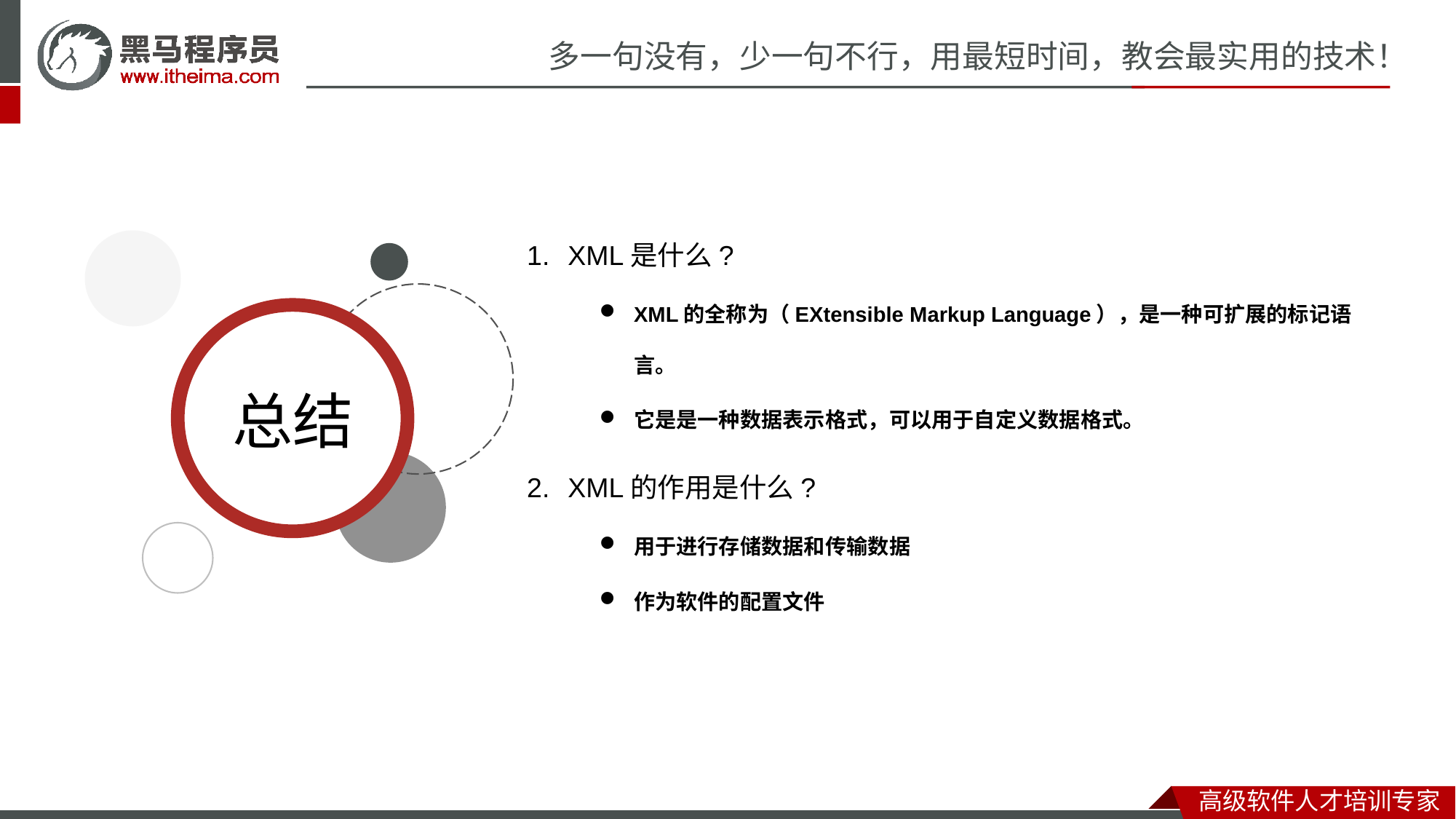

XML是什么?
XML的全称为（EXtensible Markup Language），是一种可扩展的标记语言。
它是是一种数据表示格式，可以用于自定义数据格式。
XML的作用是什么?
用于进行存储数据和传输数据
作为软件的配置文件